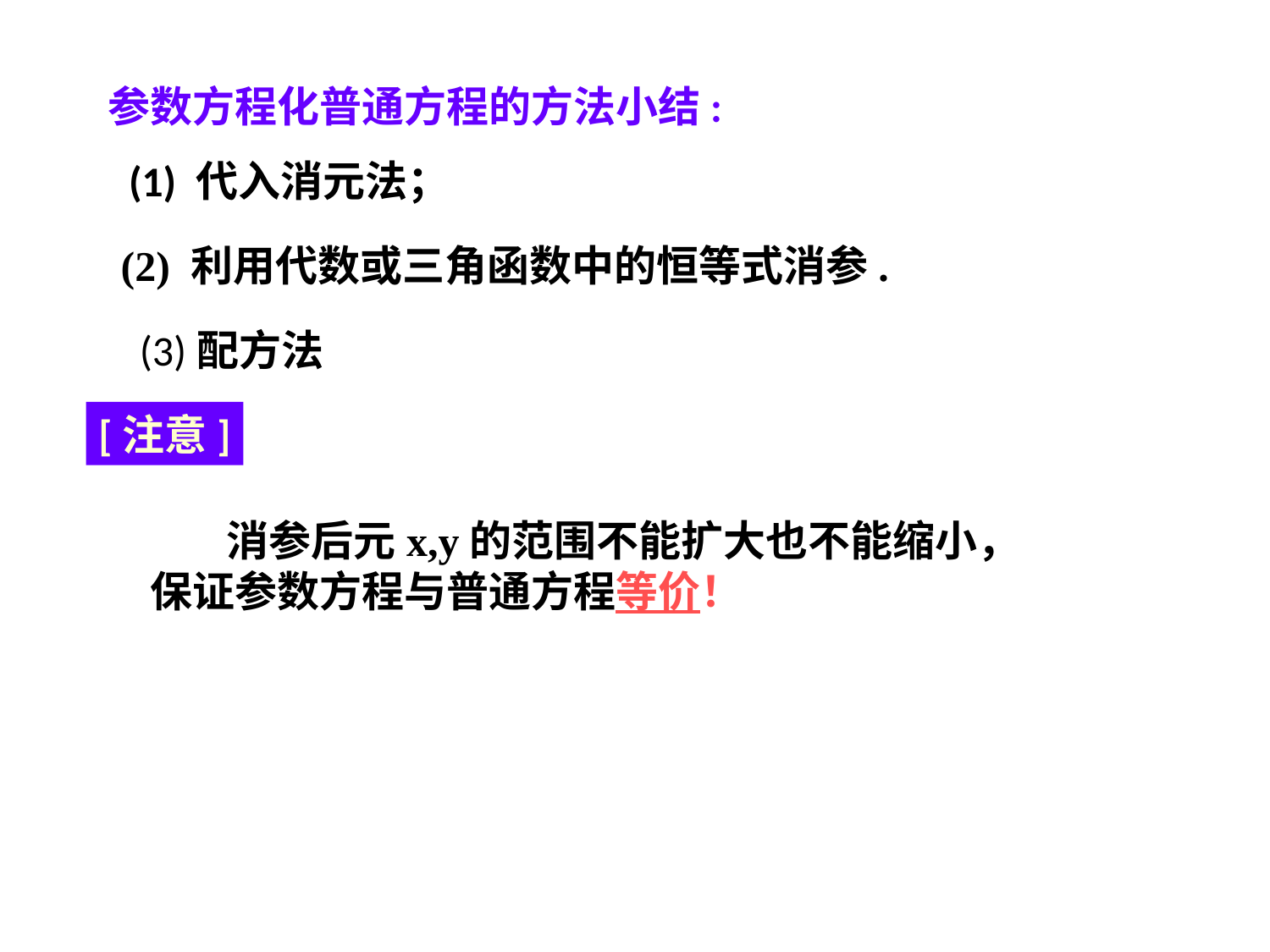

参数方程化普通方程的方法小结:
(1) 代入消元法；
(2) 利用代数或三角函数中的恒等式消参.
(3)配方法
[注意]
       消参后元x,y的范围不能扩大也不能缩小，
保证参数方程与普通方程等价！